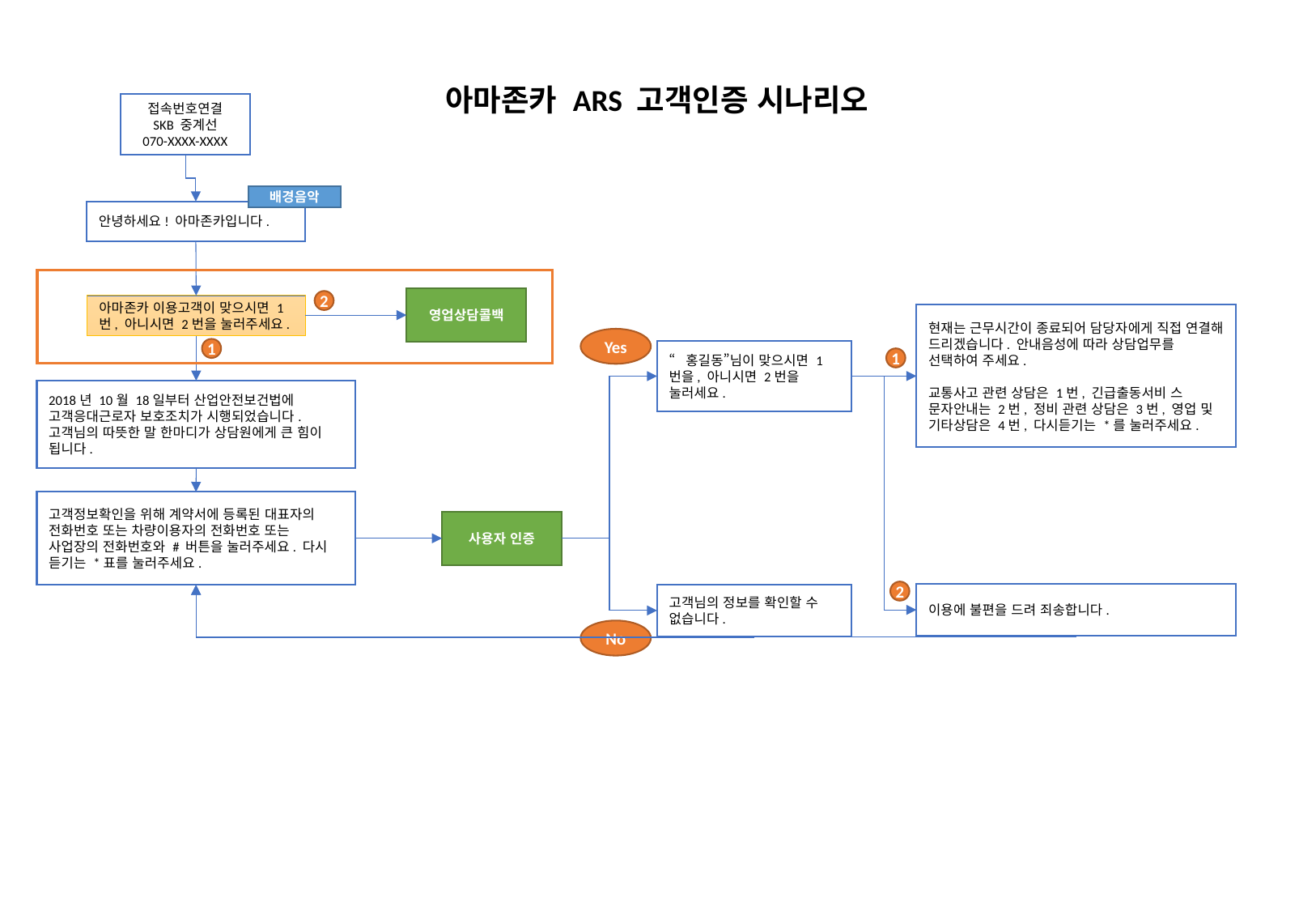

아마존카 ARS 고객인증 시나리오
접속번호연결
SKB 중계선
070-XXXX-XXXX
배경음악
안녕하세요! 아마존카입니다.

영업상담콜백
2
아마존카 이용고객이 맞으시면 1번, 아니시면 2번을 눌러주세요.
현재는 근무시간이 종료되어 담당자에게 직접 연결해 드리겠습니다. 안내음성에 따라 상담업무를 선택하여 주세요.

교통사고 관련 상담은 1번, 긴급출동서비 스 문자안내는 2번, 정비 관련 상담은 3번, 영업 및 기타상담은 4번, 다시듣기는 *를 눌러주세요.
Yes
1
“홍길동”님이 맞으시면 1번을, 아니시면 2번을 눌러세요.
1
2018년 10월 18일부터 산업안전보건법에 고객응대근로자 보호조치가 시행되었습니다.
고객님의 따뜻한 말 한마디가 상담원에게 큰 힘이 됩니다.
고객정보확인을 위해 계약서에 등록된 대표자의 전화번호 또는 차량이용자의 전화번호 또는 사업장의 전화번호와 # 버튼을 눌러주세요. 다시 듣기는 *표를 눌러주세요.
사용자 인증
2
이용에 불편을 드려 죄송합니다.
고객님의 정보를 확인할 수 없습니다.
No